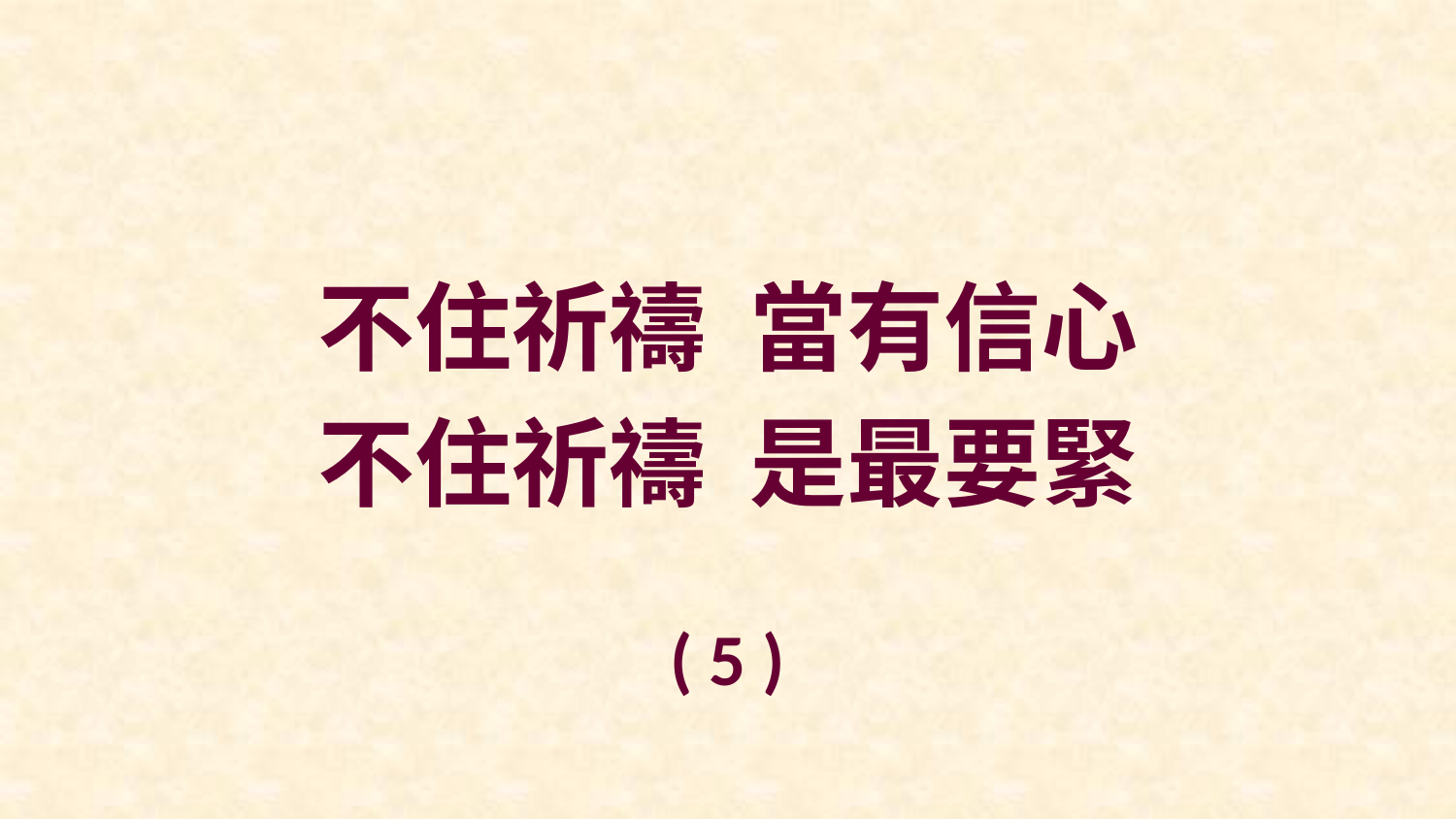

不住祈禱  當有信心
不住祈禱  是最要緊
( 5 )